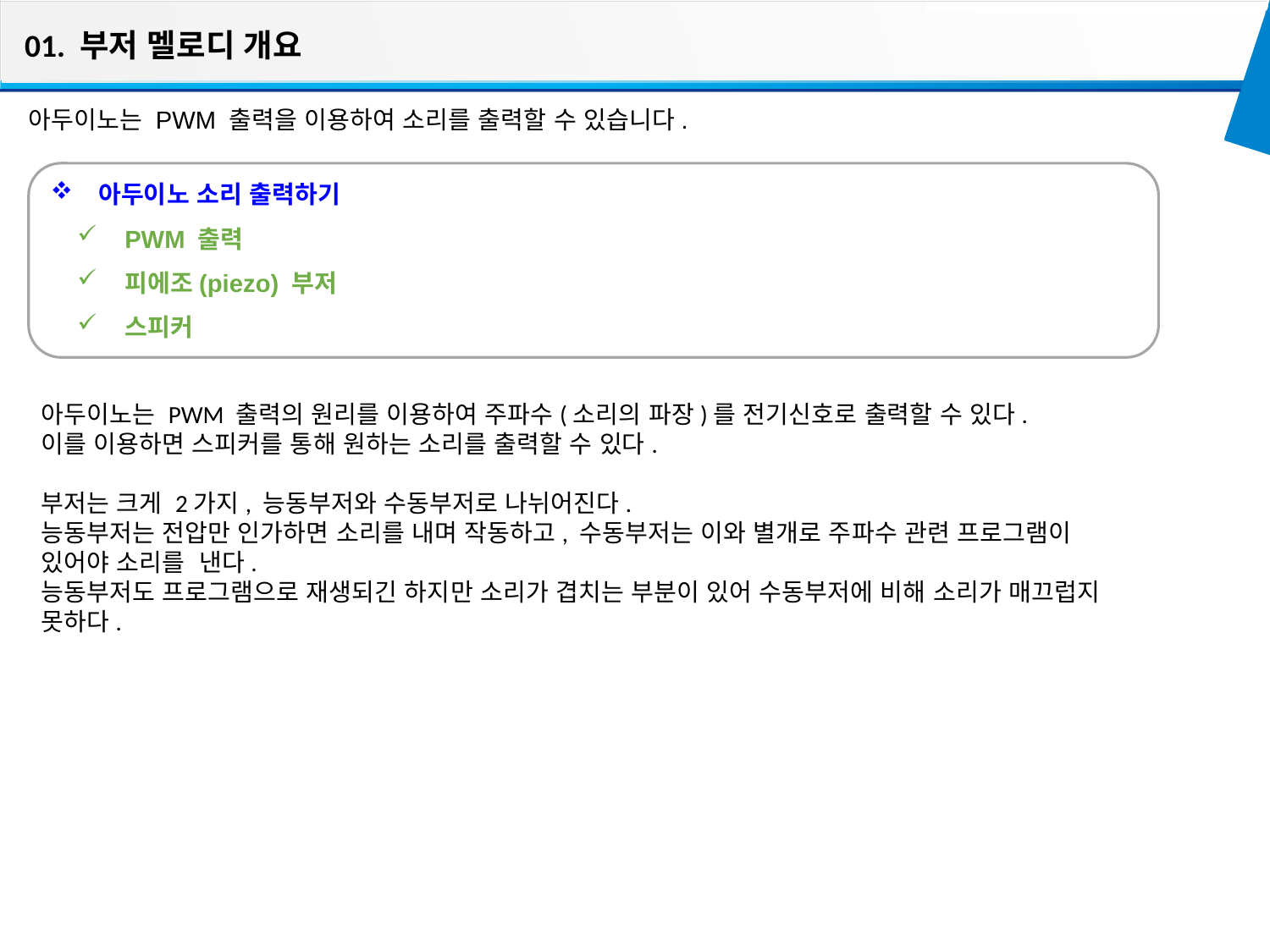

01. 부저 멜로디 개요

아두이노는 PWM 출력을 이용하여 소리를 출력할 수 있습니다.
아두이노 소리 출력하기
PWM 출력
피에조(piezo) 부저
스피커
아두이노는 PWM 출력의 원리를 이용하여 주파수(소리의 파장)를 전기신호로 출력할 수 있다.
이를 이용하면 스피커를 통해 원하는 소리를 출력할 수 있다.

부저는 크게 2가지, 능동부저와 수동부저로 나뉘어진다.
능동부저는 전압만 인가하면 소리를 내며 작동하고, 수동부저는 이와 별개로 주파수 관련 프로그램이 있어야 소리를  낸다.
능동부저도 프로그램으로 재생되긴 하지만 소리가 겹치는 부분이 있어 수동부저에 비해 소리가 매끄럽지 못하다.